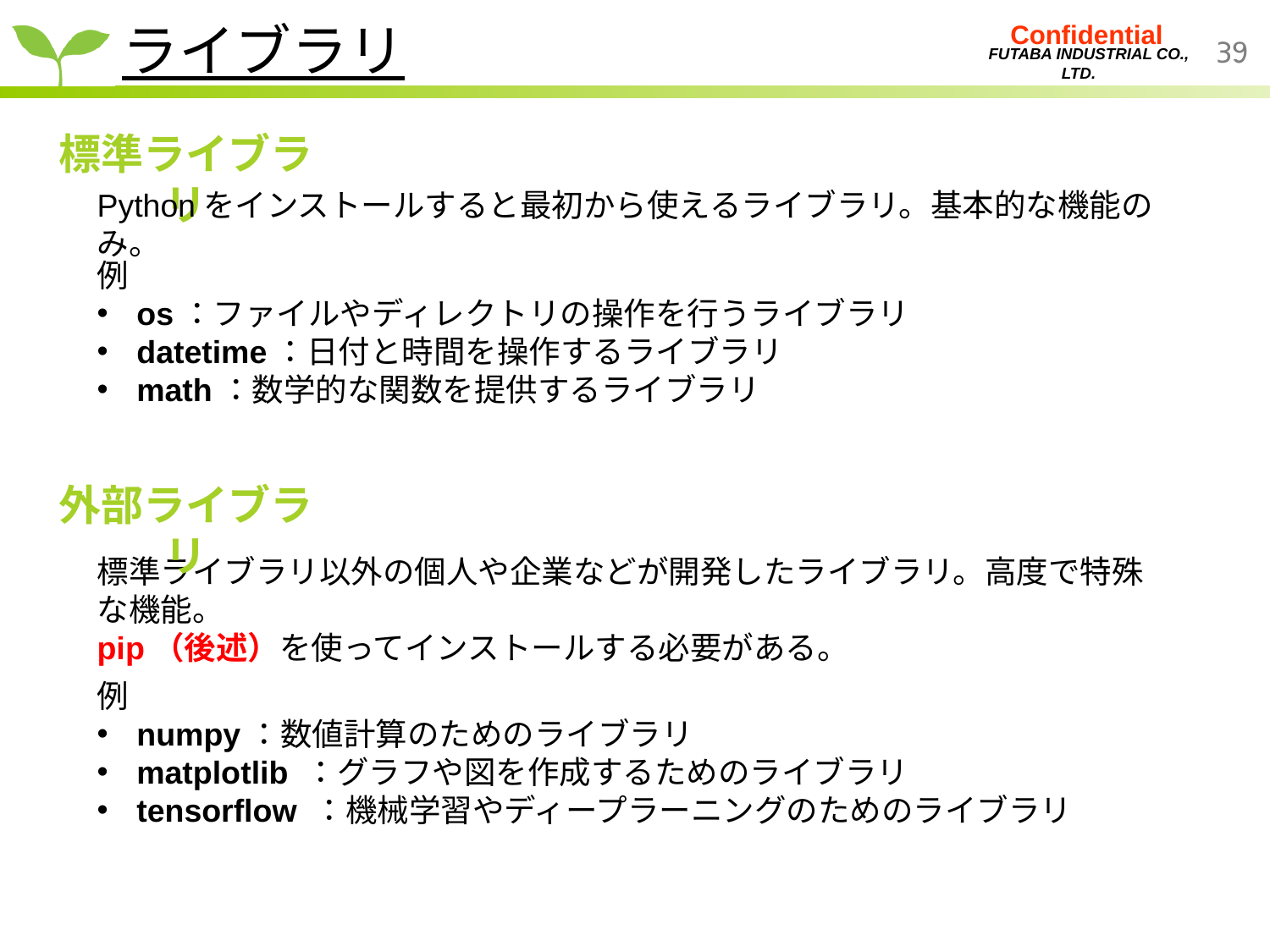

ライブラリ
標準ライブラリ
Pythonをインストールすると最初から使えるライブラリ。基本的な機能のみ。
例
os：ファイルやディレクトリの操作を行うライブラリ
datetime：日付と時間を操作するライブラリ
math：数学的な関数を提供するライブラリ
外部ライブラリ
標準ライブラリ以外の個人や企業などが開発したライブラリ。高度で特殊な機能。
pip（後述）を使ってインストールする必要がある。
例
numpy：数値計算のためのライブラリ
matplotlib ：グラフや図を作成するためのライブラリ
tensorflow ：機械学習やディープラーニングのためのライブラリ